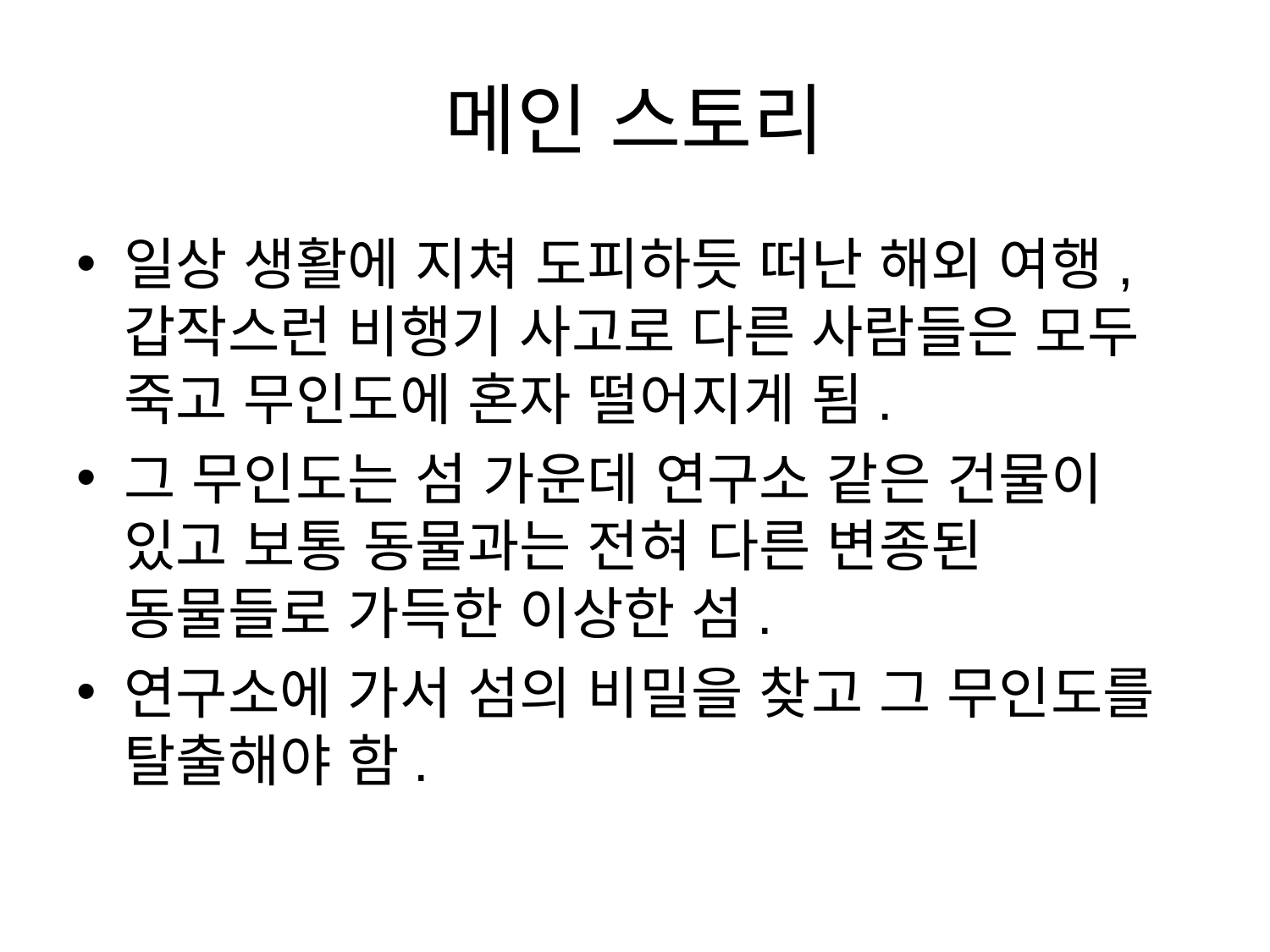

# 메인 스토리
일상 생활에 지쳐 도피하듯 떠난 해외 여행, 갑작스런 비행기 사고로 다른 사람들은 모두 죽고 무인도에 혼자 떨어지게 됨.
그 무인도는 섬 가운데 연구소 같은 건물이 있고 보통 동물과는 전혀 다른 변종된 동물들로 가득한 이상한 섬.
연구소에 가서 섬의 비밀을 찾고 그 무인도를 탈출해야 함.